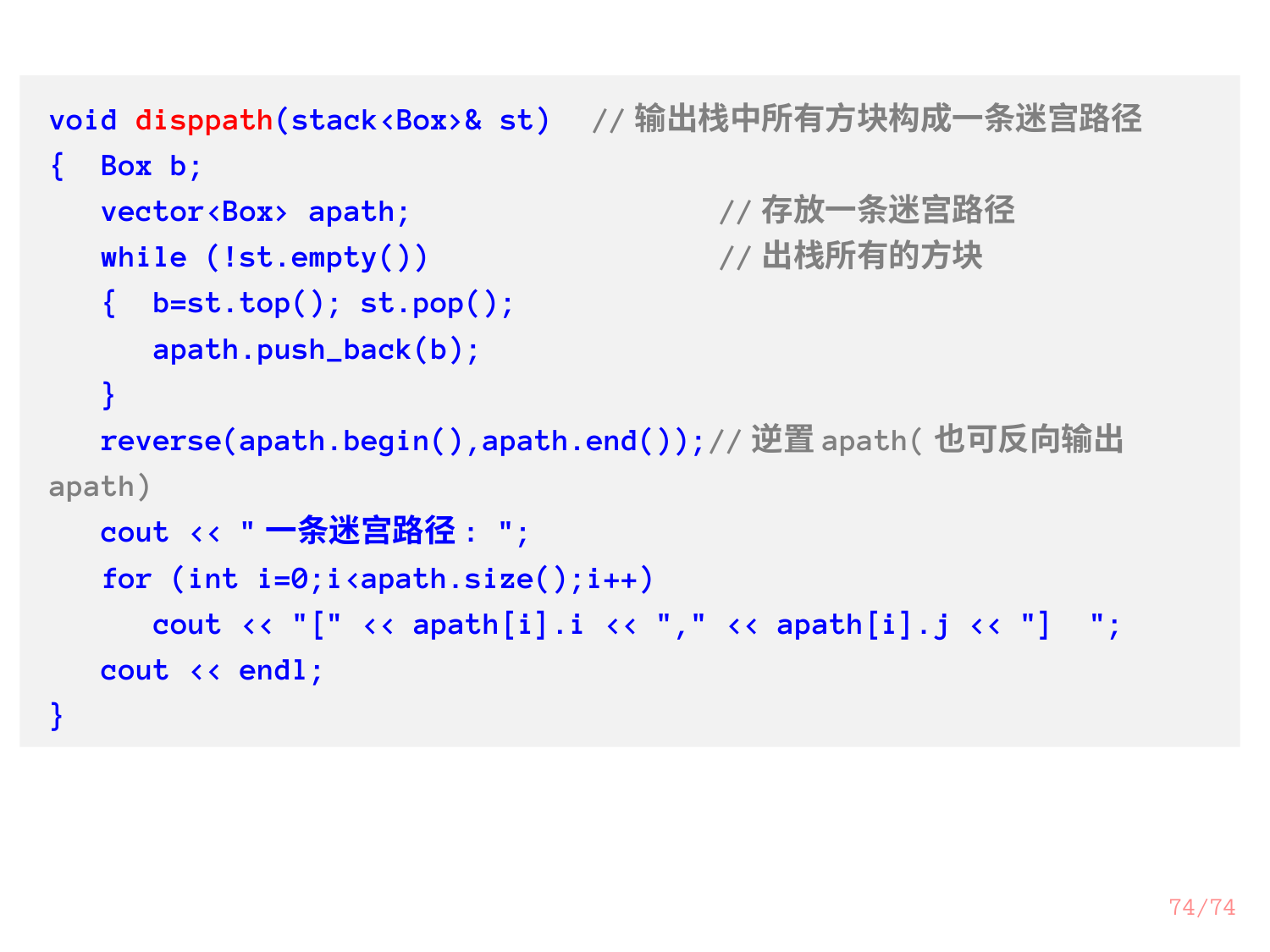

void disppath(stack<Box>& st)	  //输出栈中所有方块构成一条迷宫路径
{  Box b;
   vector<Box> apath;			  //存放一条迷宫路径
   while (!st.empty())		  //出栈所有的方块
   {  b=st.top(); st.pop();
      apath.push_back(b);
   }
   reverse(apath.begin(),apath.end());//逆置apath(也可反向输出apath)
   cout << "一条迷宫路径: ";
   for (int i=0;i<apath.size();i++)
      cout << "[" << apath[i].i << "," << apath[i].j << "]  ";
   cout << endl;
}
74/74